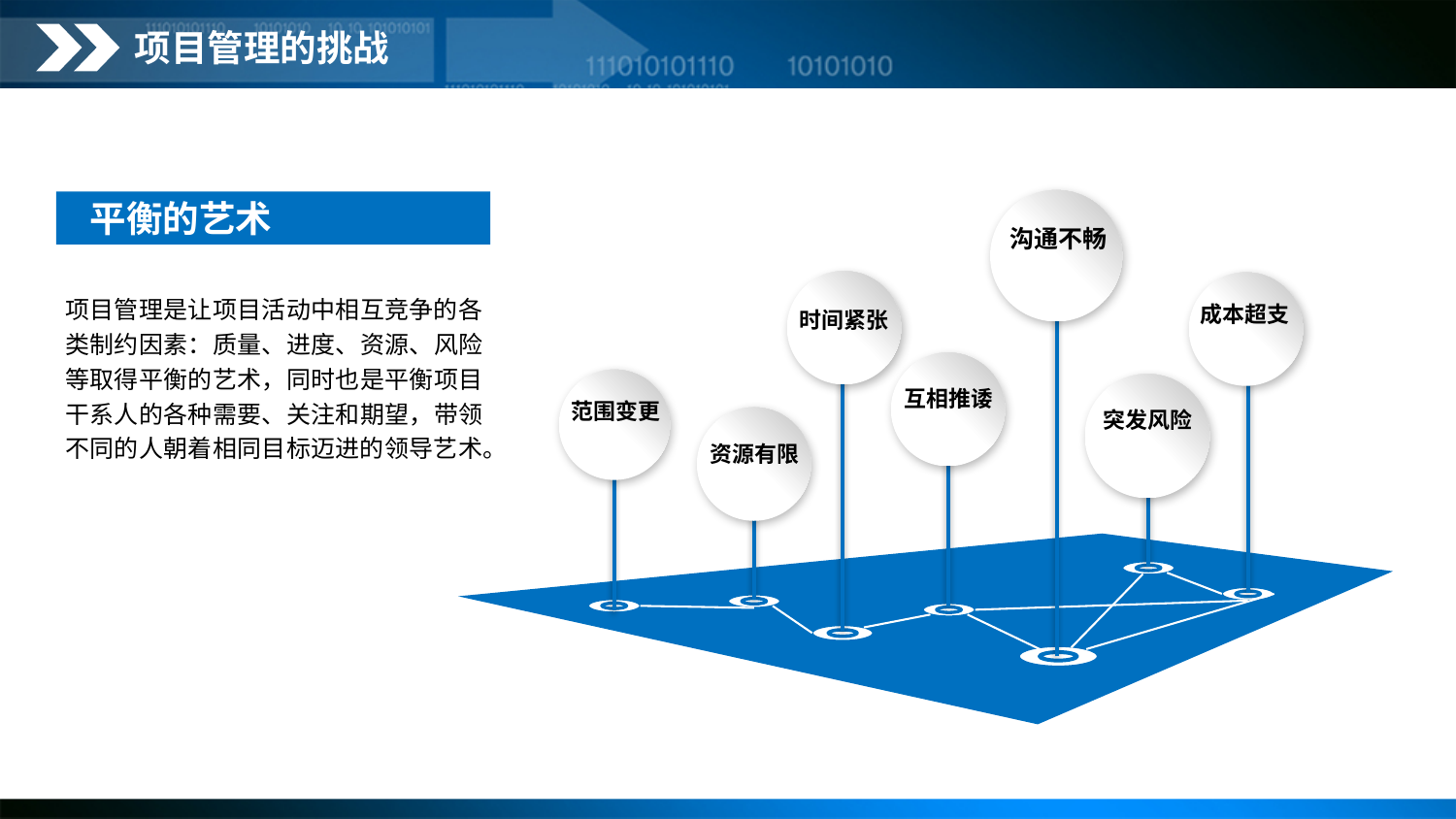

项目管理的挑战

平衡的艺术
沟通不畅

项目管理是让项目活动中相互竞争的各类制约因素：质量、进度、资源、风险等取得平衡的艺术，同时也是平衡项目干系人的各种需要、关注和期望，带领不同的人朝着相同目标迈进的领导艺术。
成本超支
时间紧张

互相推诿
范围变更
突发风险

资源有限